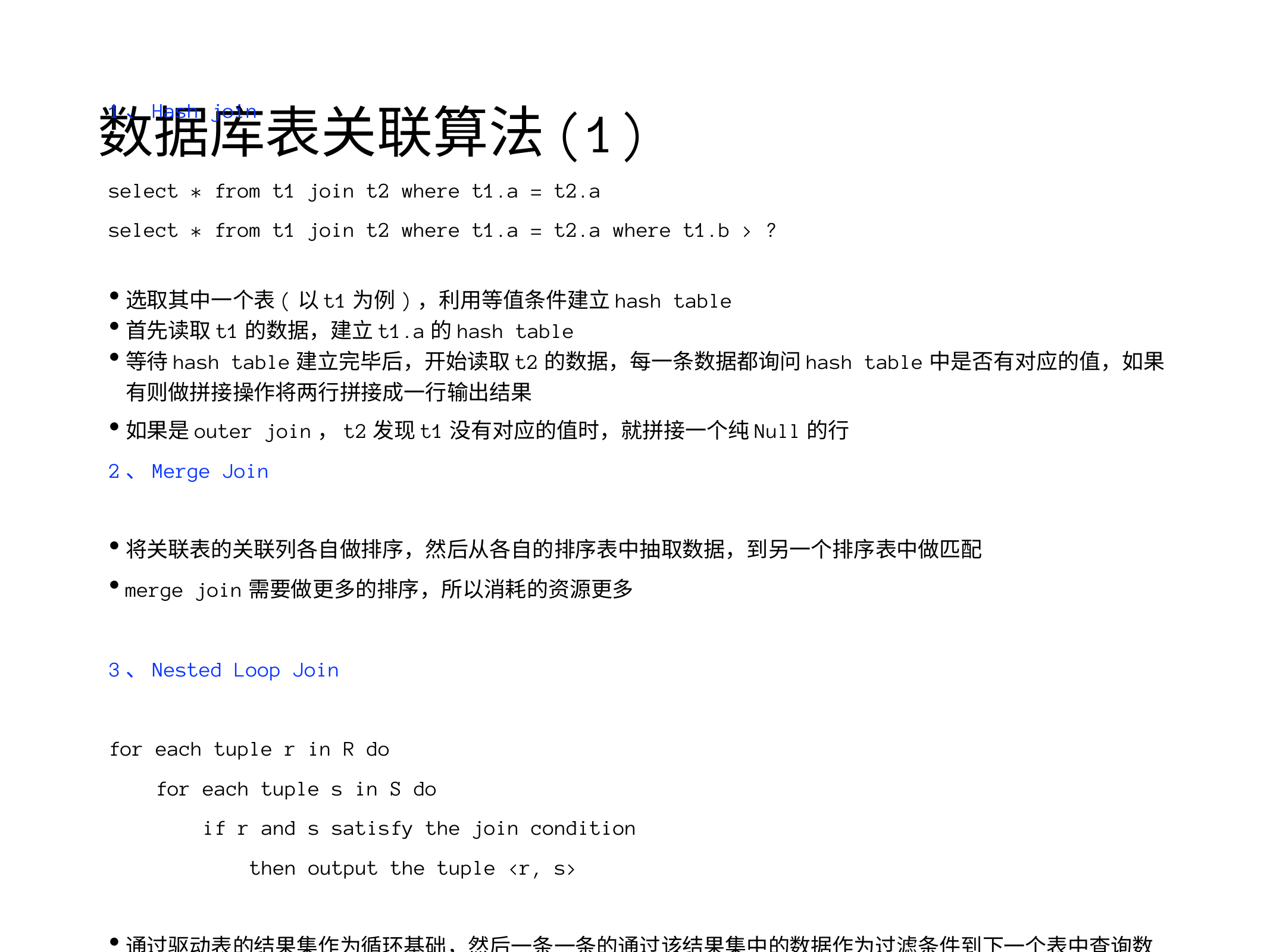

# 数据库表关联算法(1)
1、Hash join

select * from t1 join t2 where t1.a = t2.a
select * from t1 join t2 where t1.a = t2.a where t1.b > ?

选取其中一个表(以t1为例)，利用等值条件建立hash table
首先读取t1的数据，建立t1.a的hash table
等待hash table建立完毕后，开始读取t2的数据，每一条数据都询问hash table中是否有对应的值，如果有则做拼接操作将两行拼接成一行输出结果
如果是outer join，t2发现t1没有对应的值时，就拼接一个纯Null的行
2、Merge Join

将关联表的关联列各自做排序，然后从各自的排序表中抽取数据，到另一个排序表中做匹配
merge join需要做更多的排序，所以消耗的资源更多

3、Nested Loop Join

for each tuple r in R do
    for each tuple s in S do
        if r and s satisfy the join condition
            then output the tuple <r, s>

通过驱动表的结果集作为循环基础，然后一条一条的通过该结果集中的数据作为过滤条件到下一个表中查询数据，然后合并结果
内层循环相当于一次全表扫描，效率低下